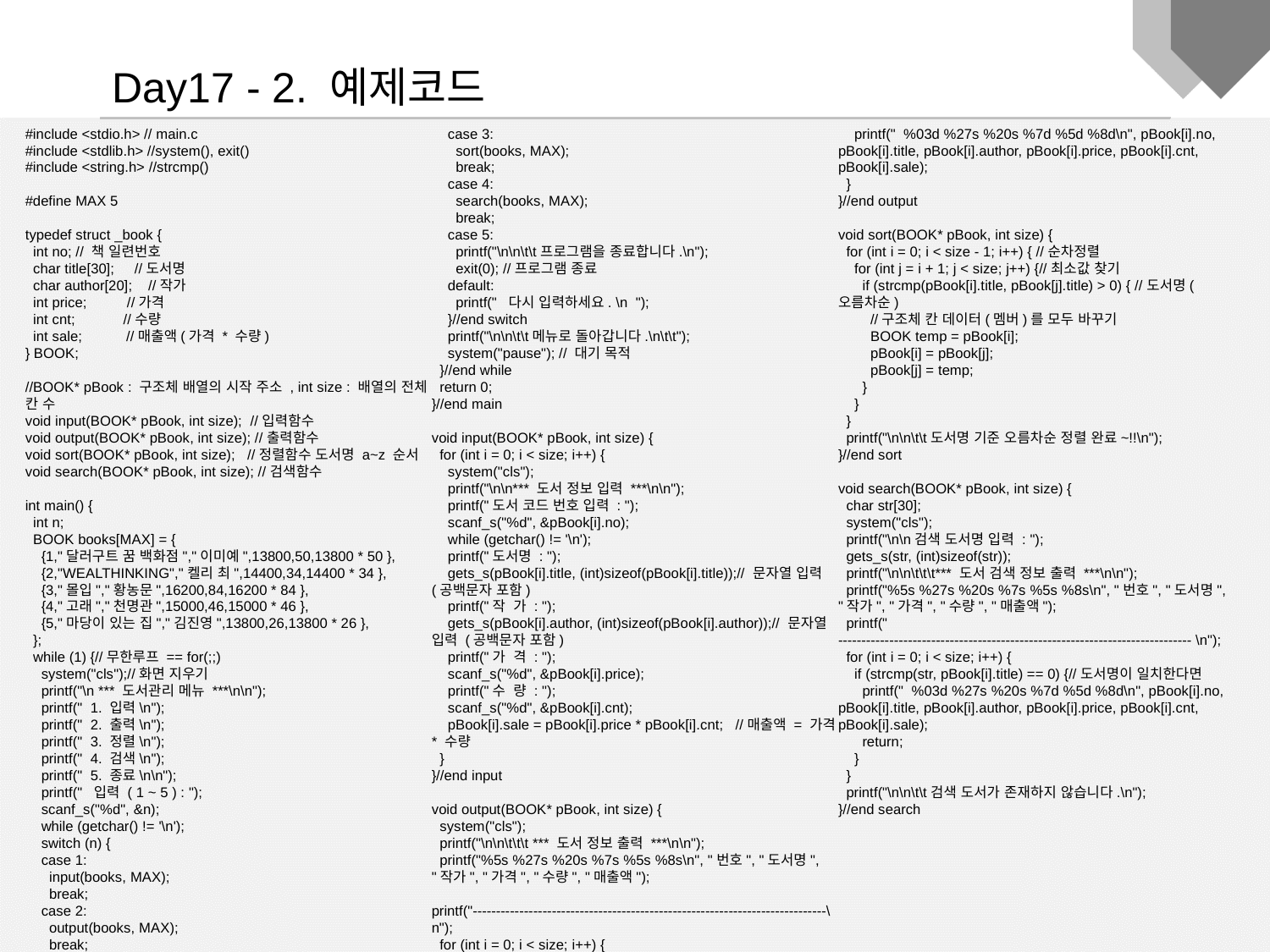

Day17 - 2. 예제코드
#include <stdio.h> // main.c
#include <stdlib.h> //system(), exit()
#include <string.h> //strcmp()

#define MAX 5

typedef struct _book {
  int no; // 책 일련번호
  char title[30];     //도서명
  char author[20];    //작가
  int price;          //가격
  int cnt;            //수량
  int sale;           //매출액(가격 * 수량)
} BOOK;

//BOOK* pBook : 구조체 배열의 시작 주소 , int size : 배열의 전체 칸 수
void input(BOOK* pBook, int size);  //입력함수
void output(BOOK* pBook, int size); //출력함수
void sort(BOOK* pBook, int size);   //정렬함수 도서명 a~z 순서
void search(BOOK* pBook, int size); //검색함수

int main() {
  int n;
  BOOK books[MAX] = {
    {1,"달러구트 꿈 백화점","이미예",13800,50,13800 * 50 },
    {2,"WEALTHINKING","켈리 최",14400,34,14400 * 34 },
    {3,"몰입","황농문",16200,84,16200 * 84 },
    {4,"고래","천명관",15000,46,15000 * 46 },
    {5,"마당이 있는 집","김진영",13800,26,13800 * 26 },
  };
  while (1) {//무한루프 == for(;;)
    system("cls");//화면 지우기
    printf("\n *** 도서관리 메뉴 ***\n\n");
    printf("  1. 입력\n");
    printf("  2. 출력\n");
    printf("  3. 정렬\n");
    printf("  4. 검색\n");
    printf("  5. 종료\n\n");
    printf("  입력 ( 1 ~ 5 ) : ");
    scanf_s("%d", &n);
    while (getchar() != '\n');
    switch (n) {
    case 1:
      input(books, MAX);
      break;
    case 2:
      output(books, MAX);
      break;
    case 3:
      sort(books, MAX);
      break;
    case 4:
      search(books, MAX);
      break;
    case 5:
      printf("\n\n\t\t프로그램을 종료합니다.\n");
      exit(0); //프로그램 종료
    default:
      printf("  다시 입력하세요. \n  ");
    }//end switch
    printf("\n\n\t\t메뉴로 돌아갑니다.\n\t\t");
    system("pause"); // 대기 목적
  }//end while
  return 0;
}//end main

void input(BOOK* pBook, int size) {
  for (int i = 0; i < size; i++) {
    system("cls");
    printf("\n\n*** 도서 정보 입력 ***\n\n");
    printf("도서 코드 번호 입력 : ");
    scanf_s("%d", &pBook[i].no);
    while (getchar() != '\n');
    printf("도서명 : ");
    gets_s(pBook[i].title, (int)sizeof(pBook[i].title));// 문자열 입력 (공백문자 포함)
    printf("작  가 : ");
    gets_s(pBook[i].author, (int)sizeof(pBook[i].author));// 문자열 입력 (공백문자 포함)
    printf("가  격 : ");
    scanf_s("%d", &pBook[i].price);
    printf("수  량 : ");
    scanf_s("%d", &pBook[i].cnt);
    pBook[i].sale = pBook[i].price * pBook[i].cnt;   //매출액 = 가격 * 수량
  }
}//end input

void output(BOOK* pBook, int size) {
  system("cls");
  printf("\n\n\t\t\t *** 도서 정보 출력 ***\n\n");
  printf("%5s %27s %20s %7s %5s %8s\n", "번호", "도서명", "작가", "가격", "수량", "매출액");
  printf("----------------------------------------------------------------------------\n");
  for (int i = 0; i < size; i++) {
    printf("  %03d %27s %20s %7d %5d %8d\n", pBook[i].no, pBook[i].title, pBook[i].author, pBook[i].price, pBook[i].cnt, pBook[i].sale);
  }
}//end output

void sort(BOOK* pBook, int size) {
  for (int i = 0; i < size - 1; i++) { //순차정렬
    for (int j = i + 1; j < size; j++) {//최소값 찾기
      if (strcmp(pBook[i].title, pBook[j].title) > 0) { //도서명(오름차순)
        //구조체 칸 데이터(멤버)를 모두 바꾸기
        BOOK temp = pBook[i];
        pBook[i] = pBook[j];
        pBook[j] = temp;
      }
    }
  }
  printf("\n\n\t\t도서명 기준 오름차순 정렬 완료~!!\n");
}//end sort

void search(BOOK* pBook, int size) {
  char str[30];
  system("cls");
  printf("\n\n검색 도서명 입력 : ");
  gets_s(str, (int)sizeof(str));
  printf("\n\n\t\t\t*** 도서 검색 정보 출력 ***\n\n");
  printf("%5s %27s %20s %7s %5s %8s\n", "번호", "도서명", "작가", "가격", "수량", "매출액");
  printf(" ---------------------------------------------------------------------------- \n");
  for (int i = 0; i < size; i++) {
    if (strcmp(str, pBook[i].title) == 0) {//도서명이 일치한다면
      printf("  %03d %27s %20s %7d %5d %8d\n", pBook[i].no, pBook[i].title, pBook[i].author, pBook[i].price, pBook[i].cnt, pBook[i].sale);
      return;
    }
  }
  printf("\n\n\t\t검색 도서가 존재하지 않습니다.\n");
}//end search